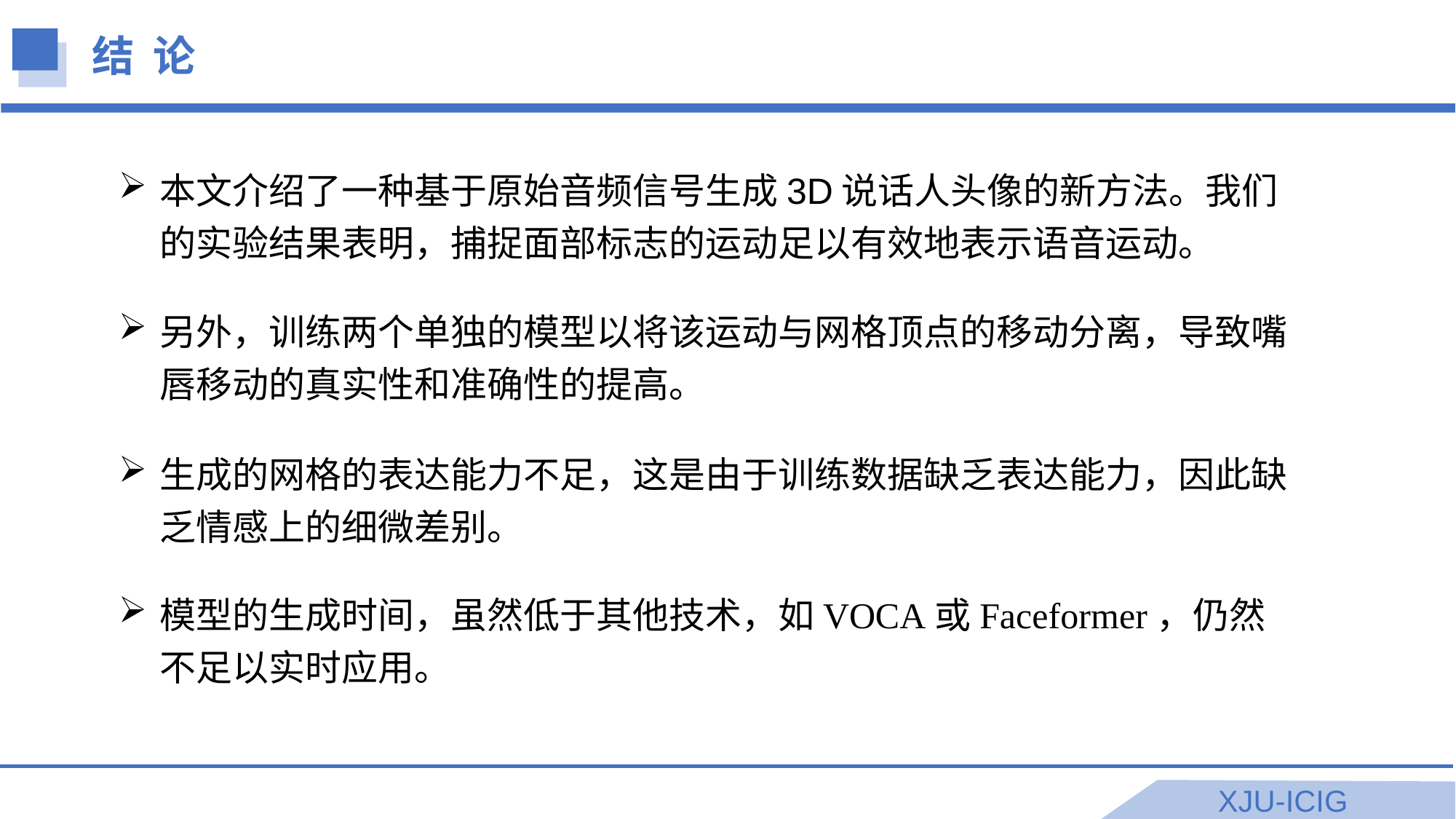

结  论

本文介绍了一种基于原始音频信号生成3D说话人头像的新方法。我们的实验结果表明，捕捉面部标志的运动足以有效地表示语音运动。
另外，训练两个单独的模型以将该运动与网格顶点的移动分离，导致嘴唇移动的真实性和准确性的提高。
生成的网格的表达能力不足，这是由于训练数据缺乏表达能力，因此缺乏情感上的细微差别。
模型的生成时间，虽然低于其他技术，如VOCA或Faceformer，仍然不足以实时应用。
XJU-ICIG